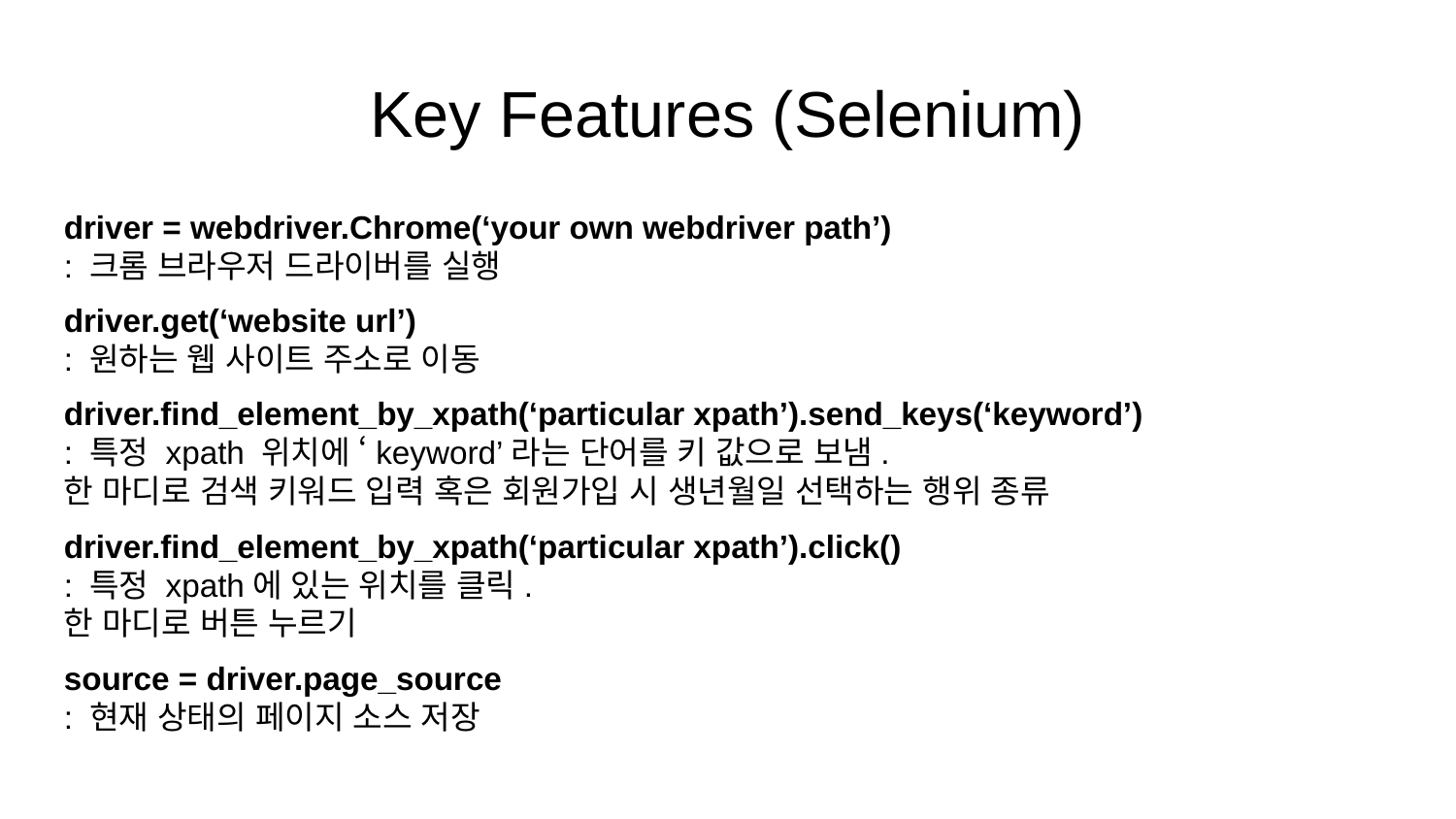

# Key Features (Selenium)
driver = webdriver.Chrome(‘your own webdriver path’)
: 크롬 브라우저 드라이버를 실행
driver.get(‘website url’)
: 원하는 웹 사이트 주소로 이동
driver.find_element_by_xpath(‘particular xpath’).send_keys(‘keyword’)
: 특정 xpath 위치에 ‘keyword’라는 단어를 키 값으로 보냄.
한 마디로 검색 키워드 입력 혹은 회원가입 시 생년월일 선택하는 행위 종류
driver.find_element_by_xpath(‘particular xpath’).click()
: 특정 xpath에 있는 위치를 클릭.
한 마디로 버튼 누르기
source = driver.page_source
: 현재 상태의 페이지 소스 저장